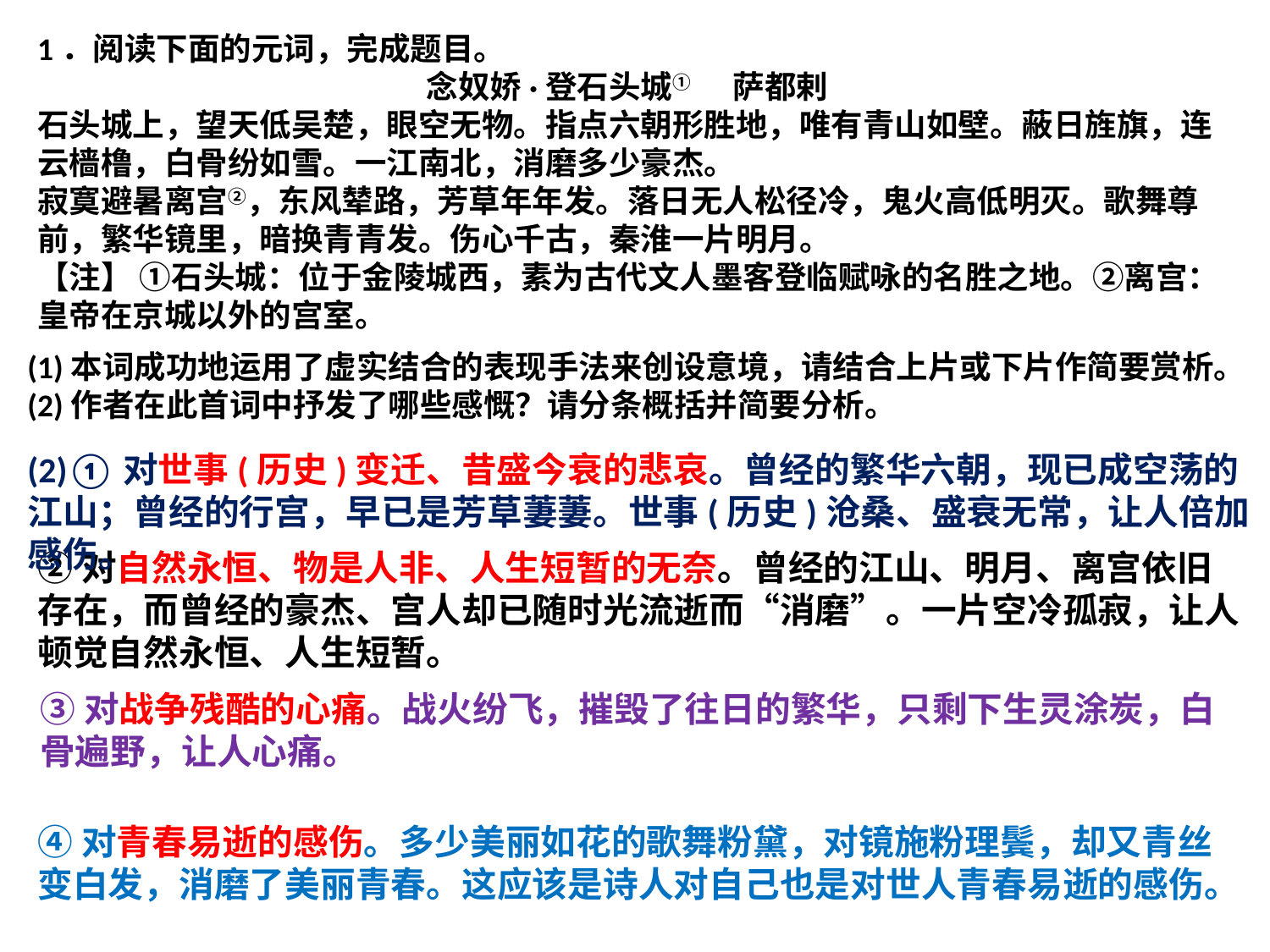

1．阅读下面的元词，完成题目。
                                                     念奴娇·登石头城①          萨都剌
石头城上，望天低吴楚，眼空无物。指点六朝形胜地，唯有青山如壁。蔽日旌旗，连云樯橹，白骨纷如雪。一江南北，消磨多少豪杰。
寂寞避暑离宫②，东风辇路，芳草年年发。落日无人松径冷，鬼火高低明灭。歌舞尊前，繁华镜里，暗换青青发。伤心千古，秦淮一片明月。
【注】 ①石头城：位于金陵城西，素为古代文人墨客登临赋咏的名胜之地。②离宫：皇帝在京城以外的宫室。
(1)本词成功地运用了虚实结合的表现手法来创设意境，请结合上片或下片作简要赏析。
(2)作者在此首词中抒发了哪些感慨？请分条概括并简要分析。
(2)①对世事(历史)变迁、昔盛今衰的悲哀。曾经的繁华六朝，现已成空荡的江山；曾经的行宫，早已是芳草萋萋。世事(历史)沧桑、盛衰无常，让人倍加感伤。
②对自然永恒、物是人非、人生短暂的无奈。曾经的江山、明月、离宫依旧存在，而曾经的豪杰、宫人却已随时光流逝而“消磨”。一片空冷孤寂，让人顿觉自然永恒、人生短暂。
③对战争残酷的心痛。战火纷飞，摧毁了往日的繁华，只剩下生灵涂炭，白骨遍野，让人心痛。
④对青春易逝的感伤。多少美丽如花的歌舞粉黛，对镜施粉理鬓，却又青丝变白发，消磨了美丽青春。这应该是诗人对自己也是对世人青春易逝的感伤。